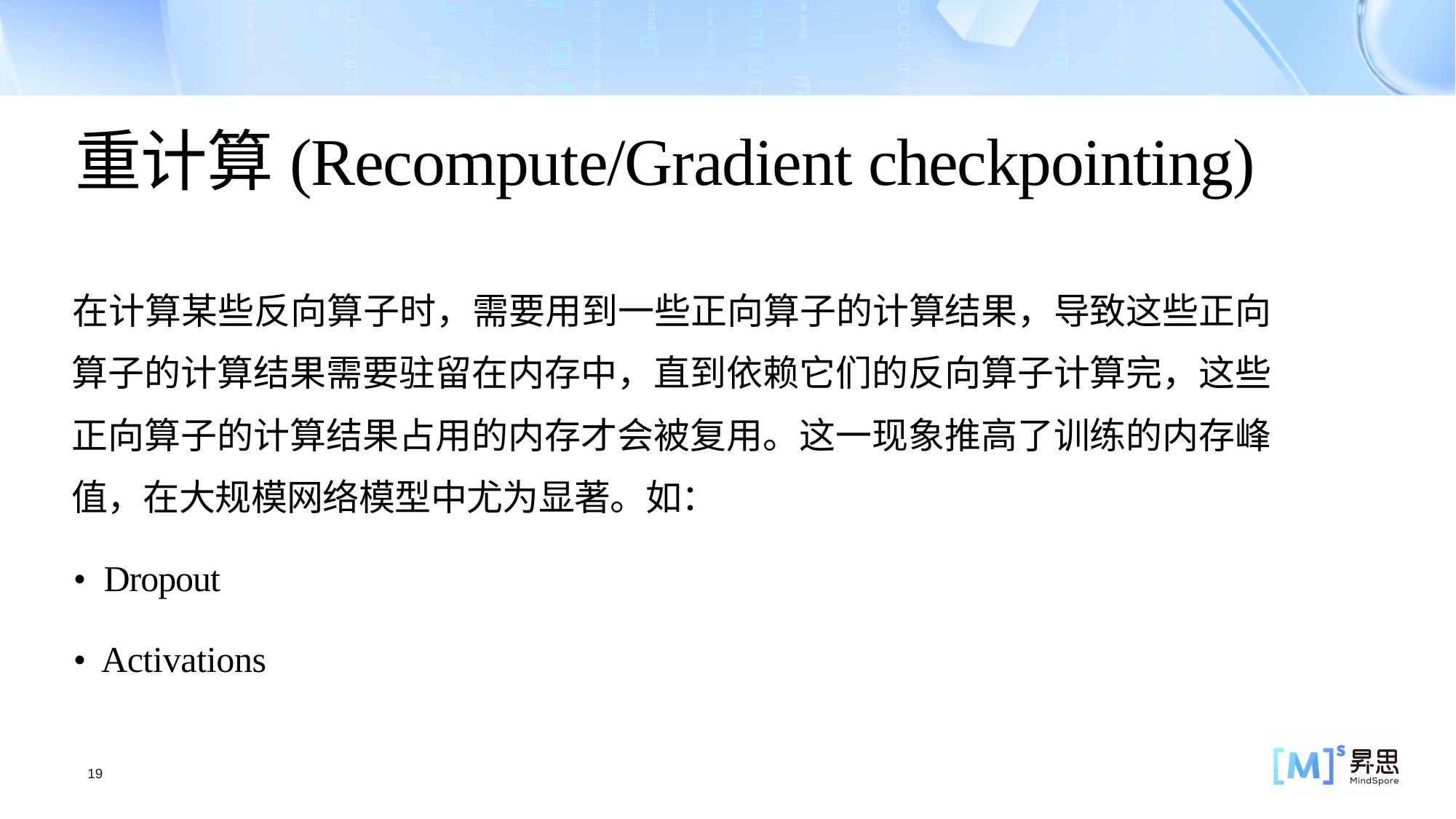

重计算(Recompute/Gradient checkpointing)

在计算某些反向算子时，需要用到一些正向算子的计算结果，导致这些正向    算子的计算结果需要驻留在内存中，直到依赖它们的反向算子计算完，这些    正向算子的计算结果占用的内存才会被复用。这一现象推高了训练的内存峰    值，在大规模网络模型中尤为显著。如：

• Dropout

• Activations